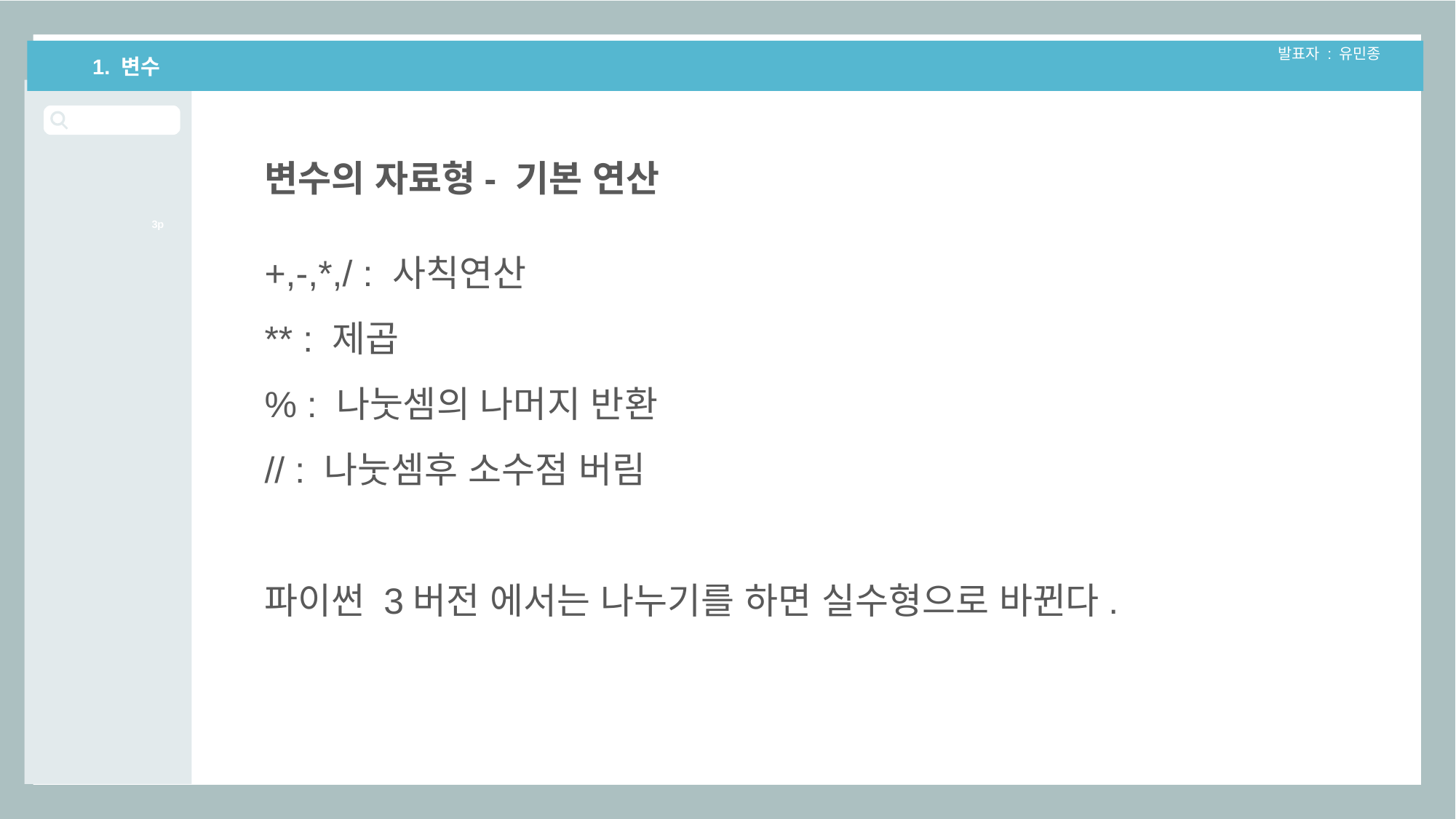

발표자 : 유민종
1. 변수

변수의 자료형- 기본 연산
3p
+,-,*,/ : 사칙연산
** : 제곱
% : 나눗셈의 나머지 반환
// : 나눗셈후 소수점 버림

파이썬 3버전 에서는 나누기를 하면 실수형으로 바뀐다.